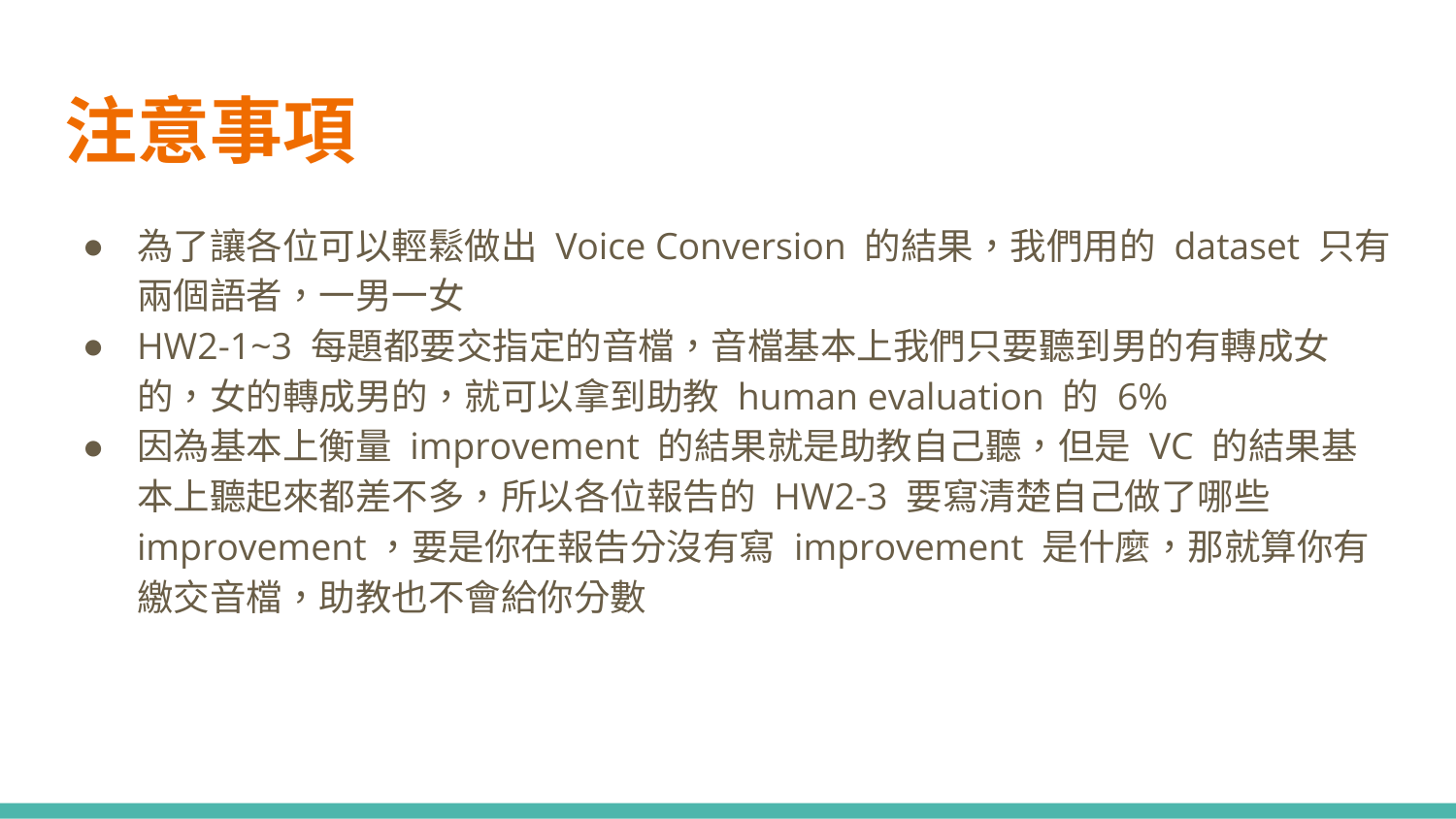

# 注意事項
為了讓各位可以輕鬆做出 Voice Conversion 的結果，我們用的 dataset 只有兩個語者，一男一女
HW2-1~3 每題都要交指定的音檔，音檔基本上我們只要聽到男的有轉成女的，女的轉成男的，就可以拿到助教 human evaluation 的 6%
因為基本上衡量 improvement 的結果就是助教自己聽，但是 VC 的結果基本上聽起來都差不多，所以各位報告的 HW2-3 要寫清楚自己做了哪些 improvement，要是你在報告分沒有寫 improvement 是什麼，那就算你有繳交音檔，助教也不會給你分數